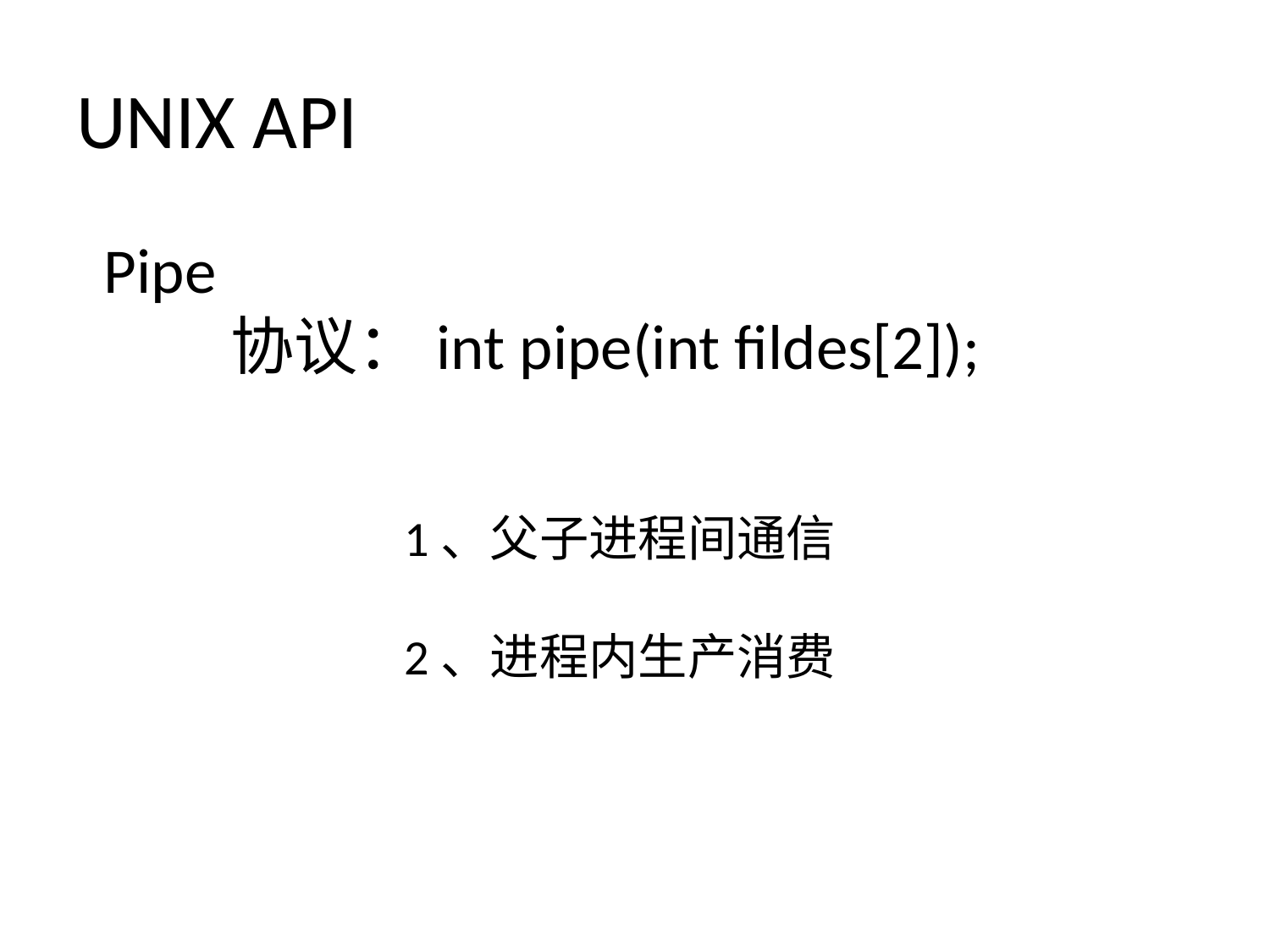

# UNIX API
Pipe
	协议：int pipe(int fildes[2]);

1、父子进程间通信

2、进程内生产消费